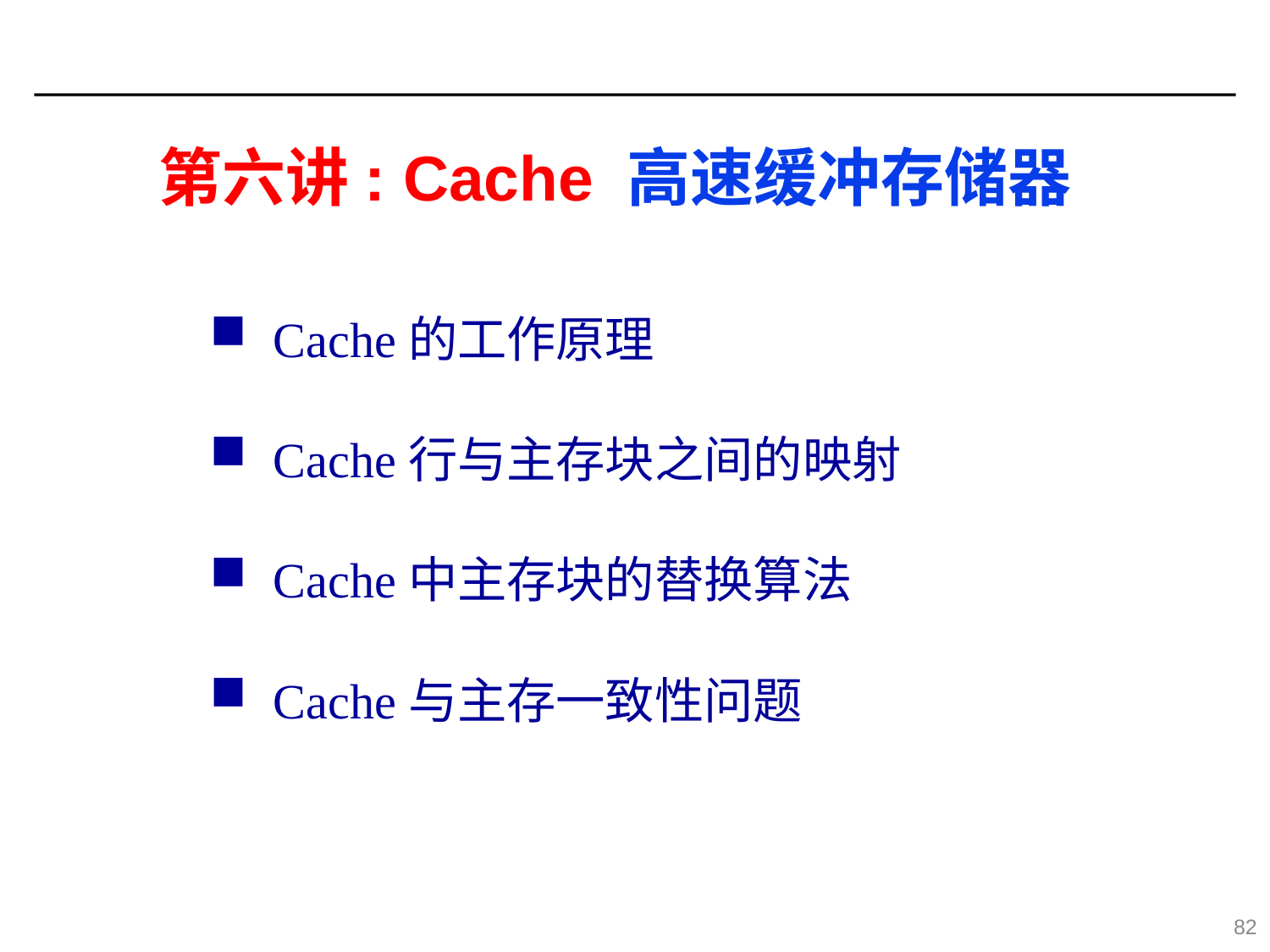

第六讲: Cache 高速缓冲存储器
Cache的工作原理
Cache行与主存块之间的映射
Cache中主存块的替换算法
Cache与主存一致性问题
82